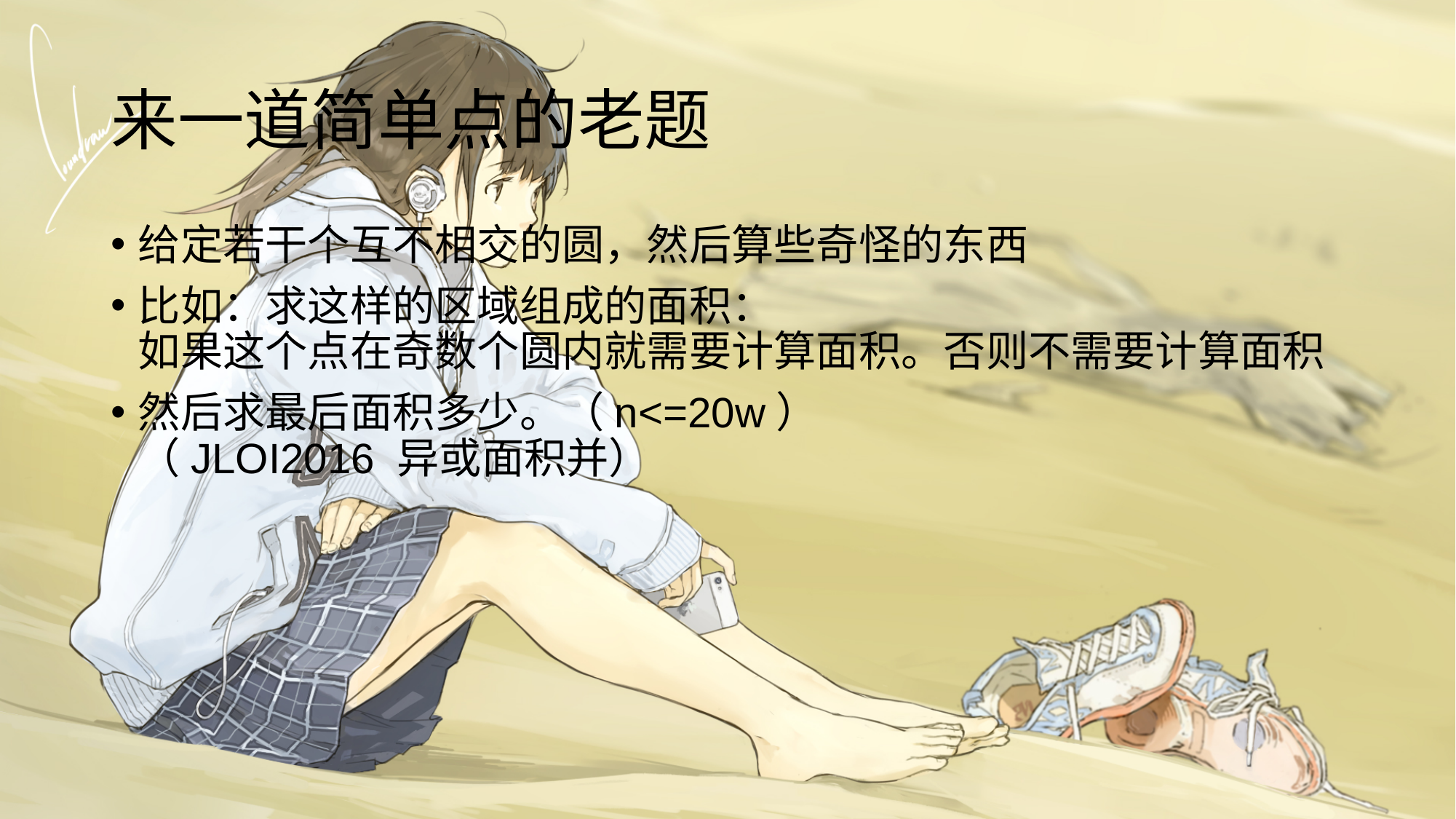

# 来一道简单点的老题
给定若干个互不相交的圆，然后算些奇怪的东西
比如：求这样的区域组成的面积：
如果这个点在奇数个圆内就需要计算面积。否则不需要计算面积
然后求最后面积多少。（n<=20w）
（JLOI2016 异或面积并）